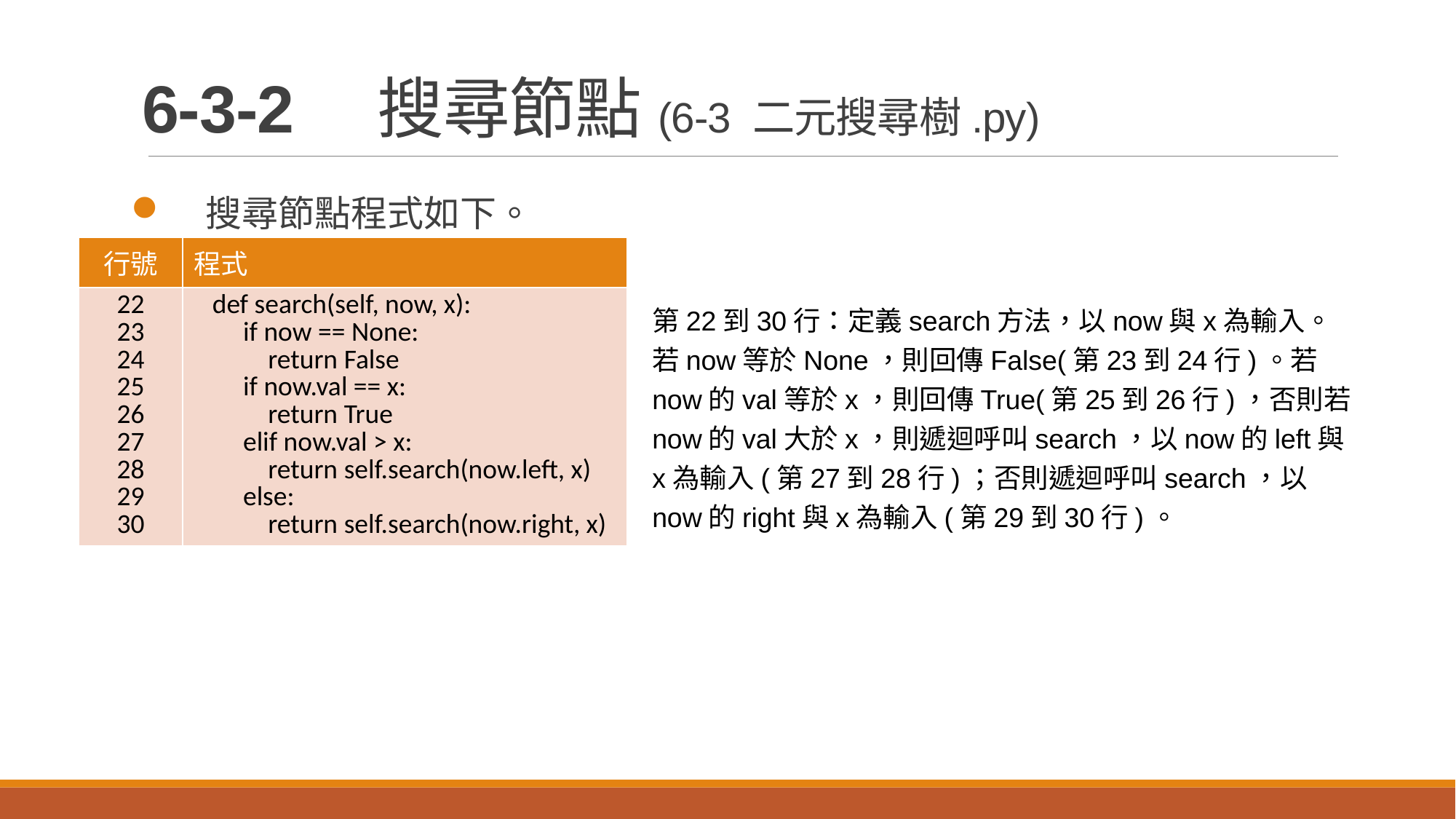

# 6-3-2　搜尋節點(6-3 二元搜尋樹.py)
搜尋節點程式如下。
| 行號 | 程式 |
| --- | --- |
| 22 23 24 25 26 27 28 29 30 | def search(self, now, x): if now == None: return False if now.val == x: return True elif now.val > x: return self.search(now.left, x) else: return self.search(now.right, x) |
第22到30行：定義search方法，以now與x為輸入。若now等於None，則回傳False(第23到24行)。若now的val等於x，則回傳True(第25到26行)，否則若now的val大於x，則遞迴呼叫search，以now的left與x為輸入(第27到28行)；否則遞迴呼叫search，以now的right與x為輸入(第29到30行)。